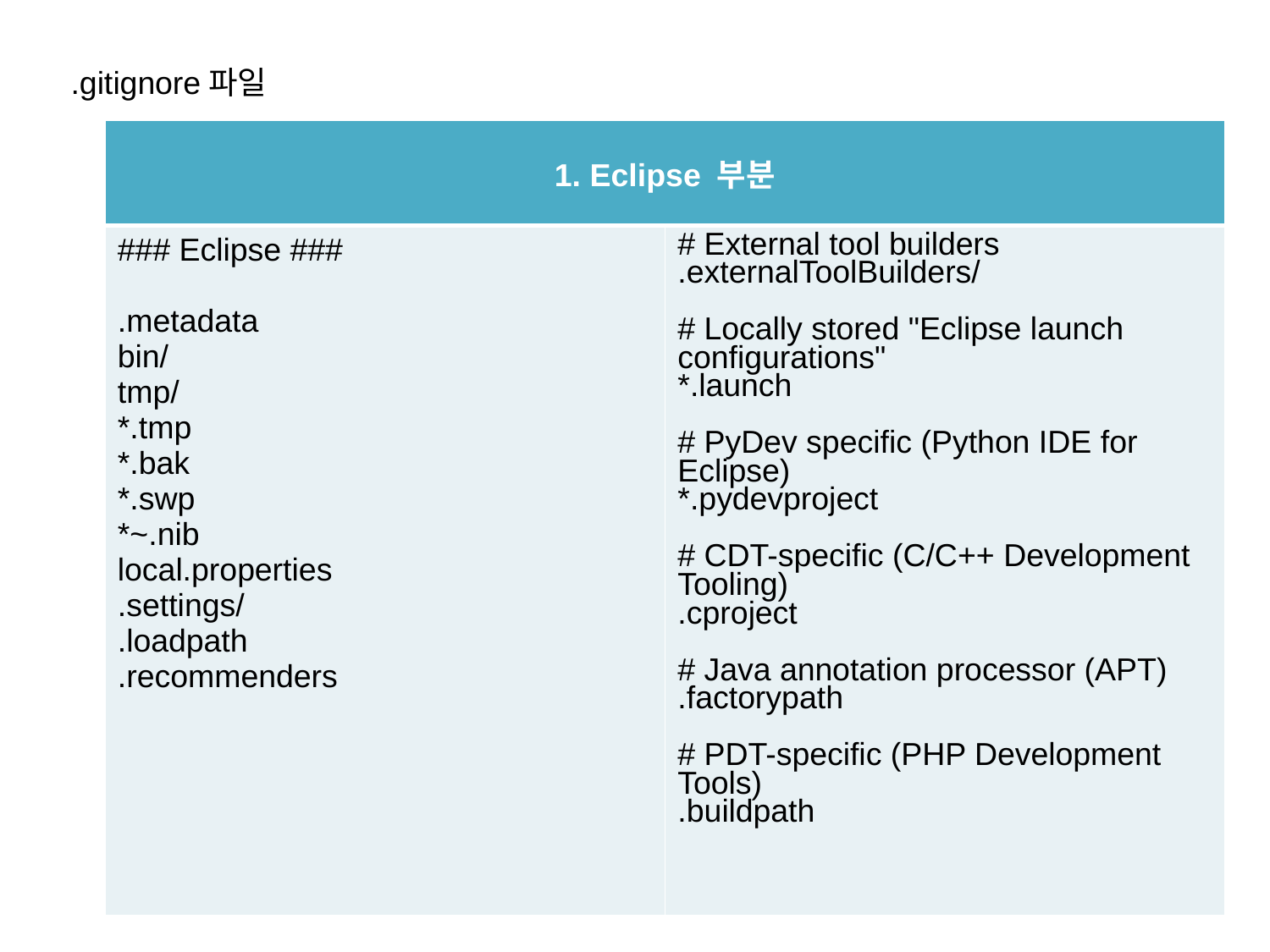

.gitignore파일

| 1. Eclipse 부분 |  |
| --- | --- |
| ### Eclipse ### .metadata bin/ tmp/ \*.tmp \*.bak \*.swp \*~.nib local.properties .settings/ .loadpath .recommenders | # External tool builders .externalToolBuilders/ # Locally stored "Eclipse launch configurations" \*.launch # PyDev specific (Python IDE for Eclipse) \*.pydevproject # CDT-specific (C/C++ Development Tooling) .cproject # Java annotation processor (APT) .factorypath # PDT-specific (PHP Development Tools) .buildpath |